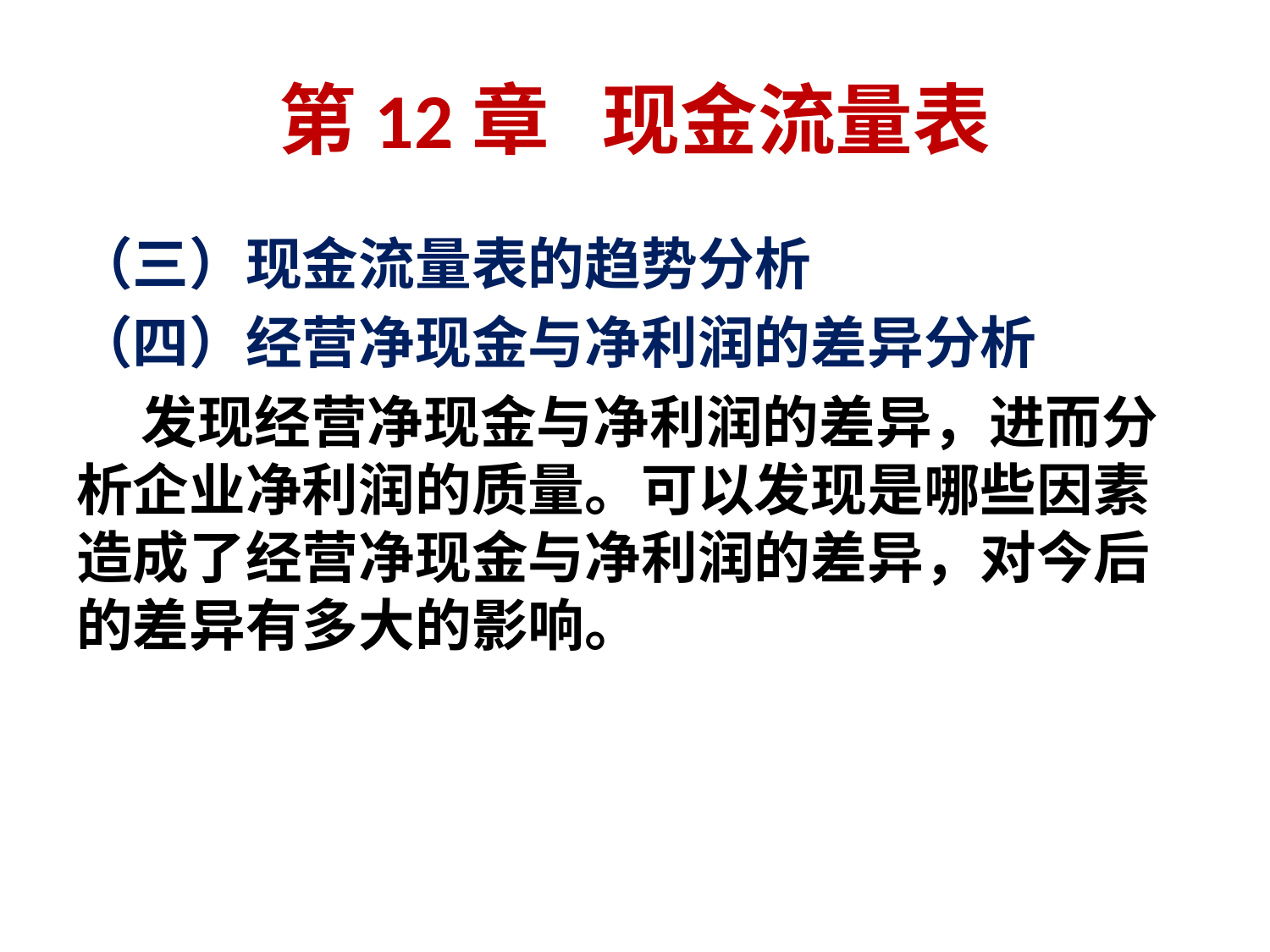

# 第12章   现金流量表
（三）现金流量表的趋势分析
（四）经营净现金与净利润的差异分析
    发现经营净现金与净利润的差异，进而分析企业净利润的质量。可以发现是哪些因素造成了经营净现金与净利润的差异，对今后的差异有多大的影响。